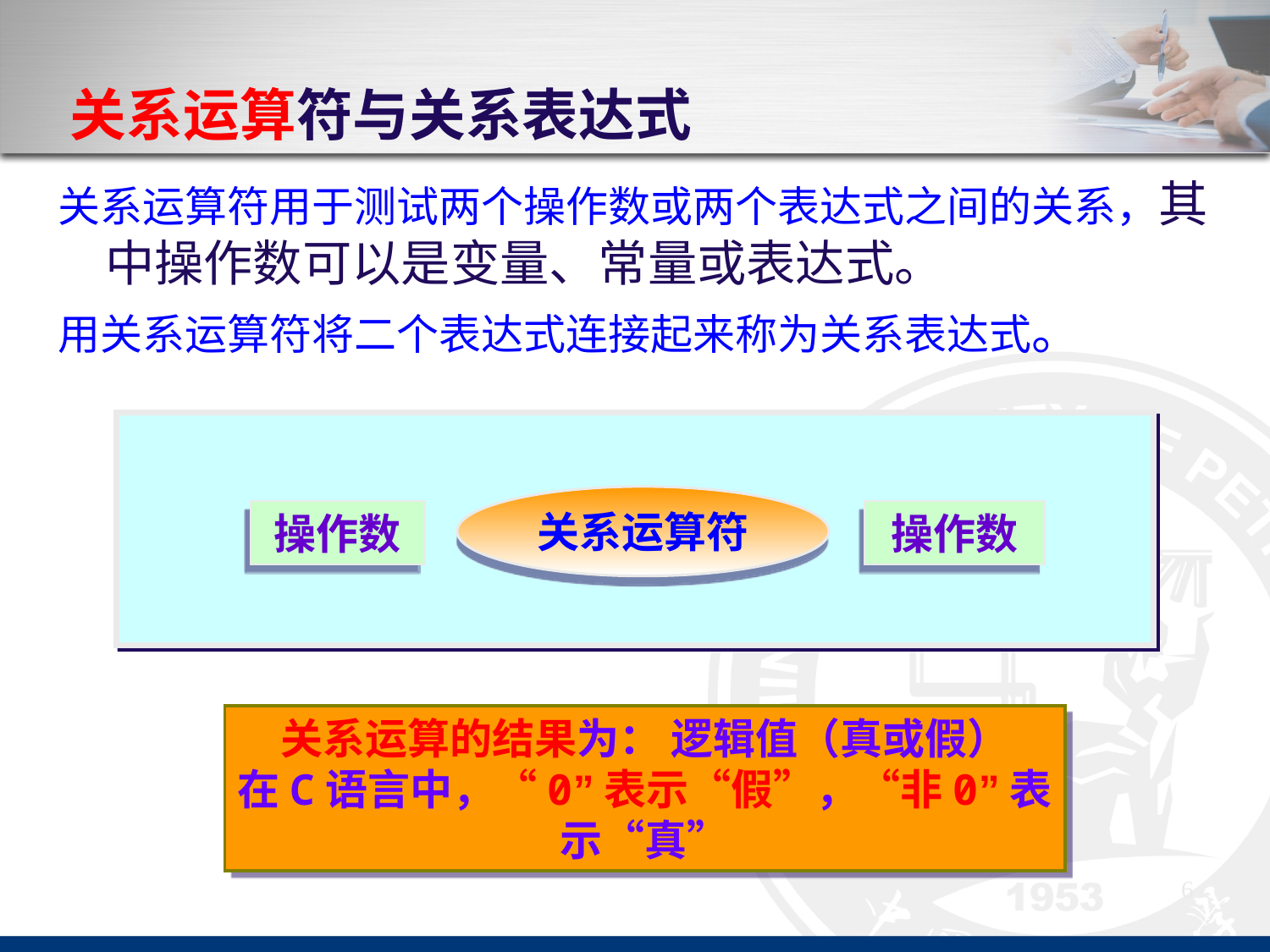

# 关系运算符与关系表达式
关系运算符用于测试两个操作数或两个表达式之间的关系，其中操作数可以是变量、常量或表达式。
用关系运算符将二个表达式连接起来称为关系表达式。

关系运算符
操作数
操作数
关系运算的结果为： 逻辑值（真或假）
在C语言中，“0”表示“假”，“非0”表示“真”
6